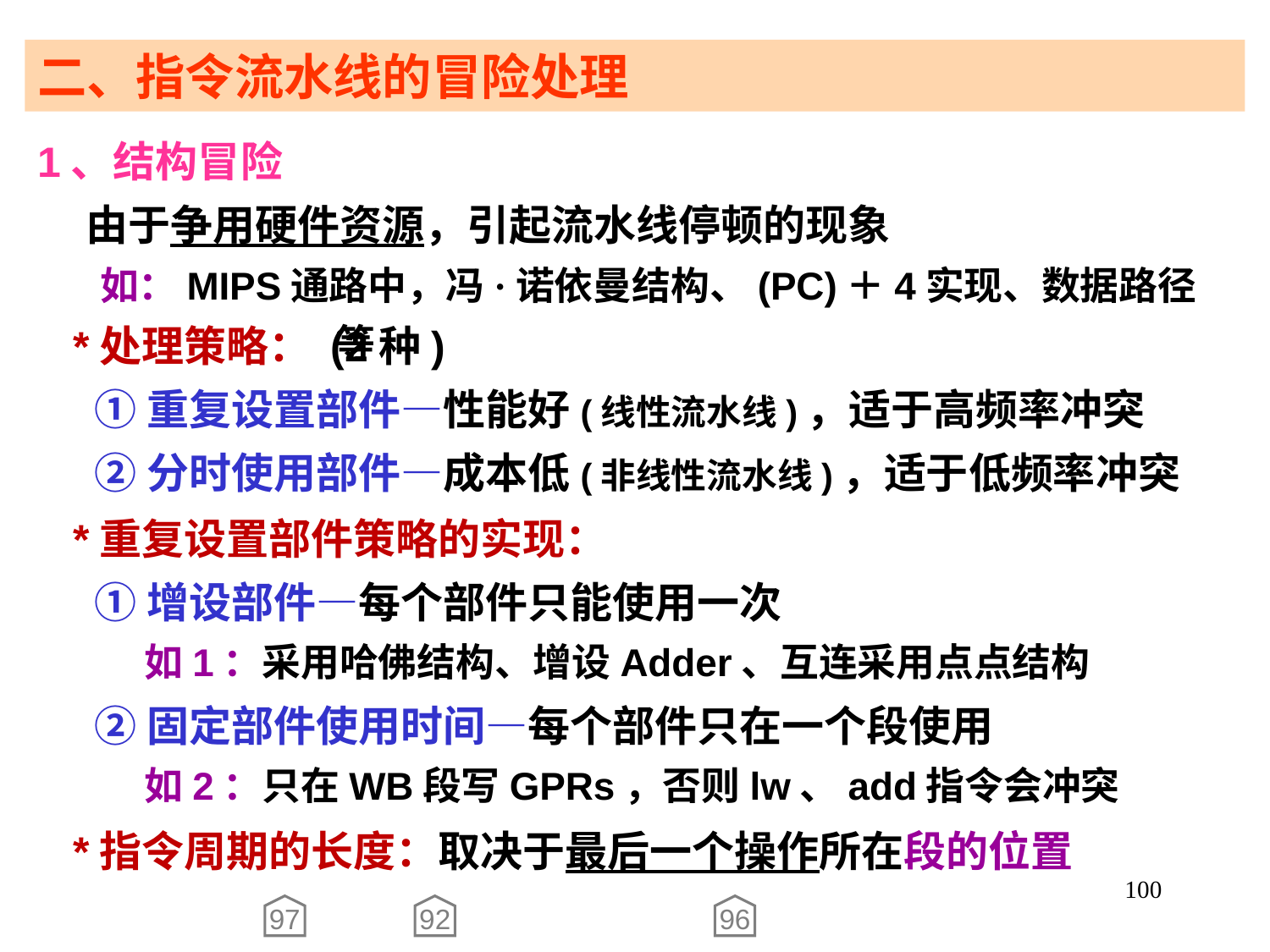

二、指令流水线的冒险处理
1、结构冒险
    由于争用硬件资源，引起流水线停顿的现象
      如：MIPS通路中，冯·诺依曼结构、(PC)＋4实现、数据路径等
   *处理策略： (2种)
      ①重复设置部件—性能好(线性流水线)，适于高频率冲突
      ②分时使用部件—成本低(非线性流水线)，适于低频率冲突
   *重复设置部件策略的实现：
      ①增设部件—每个部件只能使用一次
           如1：采用哈佛结构、增设Adder、互连采用点点结构
      ②固定部件使用时间—每个部件只在一个段使用
           如2：只在WB段写GPRs，否则lw、add指令会冲突
   *指令周期的长度：取决于最后一个操作所在段的位置
100
97
92
96